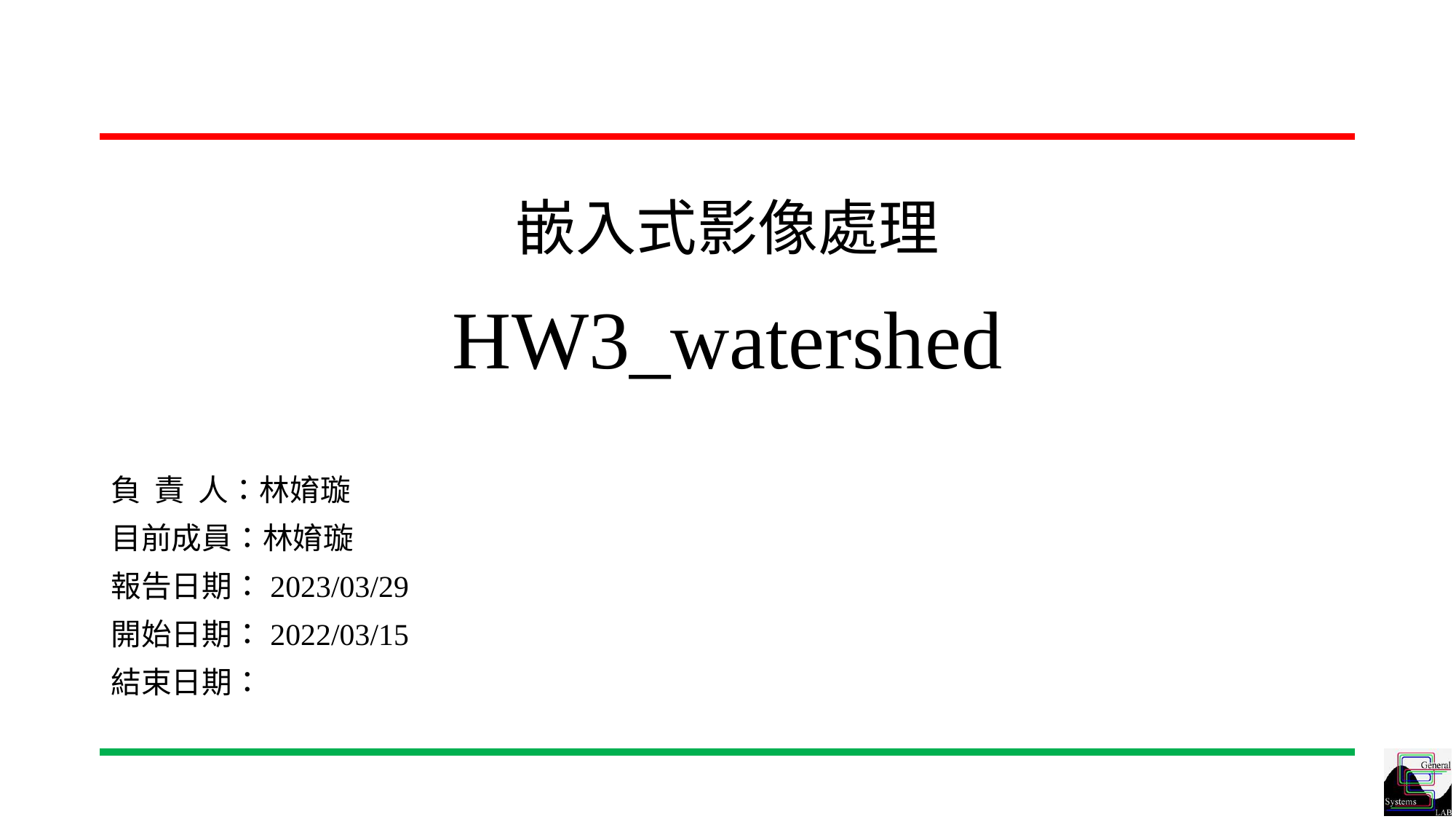

# 嵌入式影像處理 HW3_watershed
負  責  人：林㛩璇
目前成員：林㛩璇
報告日期：2023/03/29
開始日期：2022/03/15
結束日期：